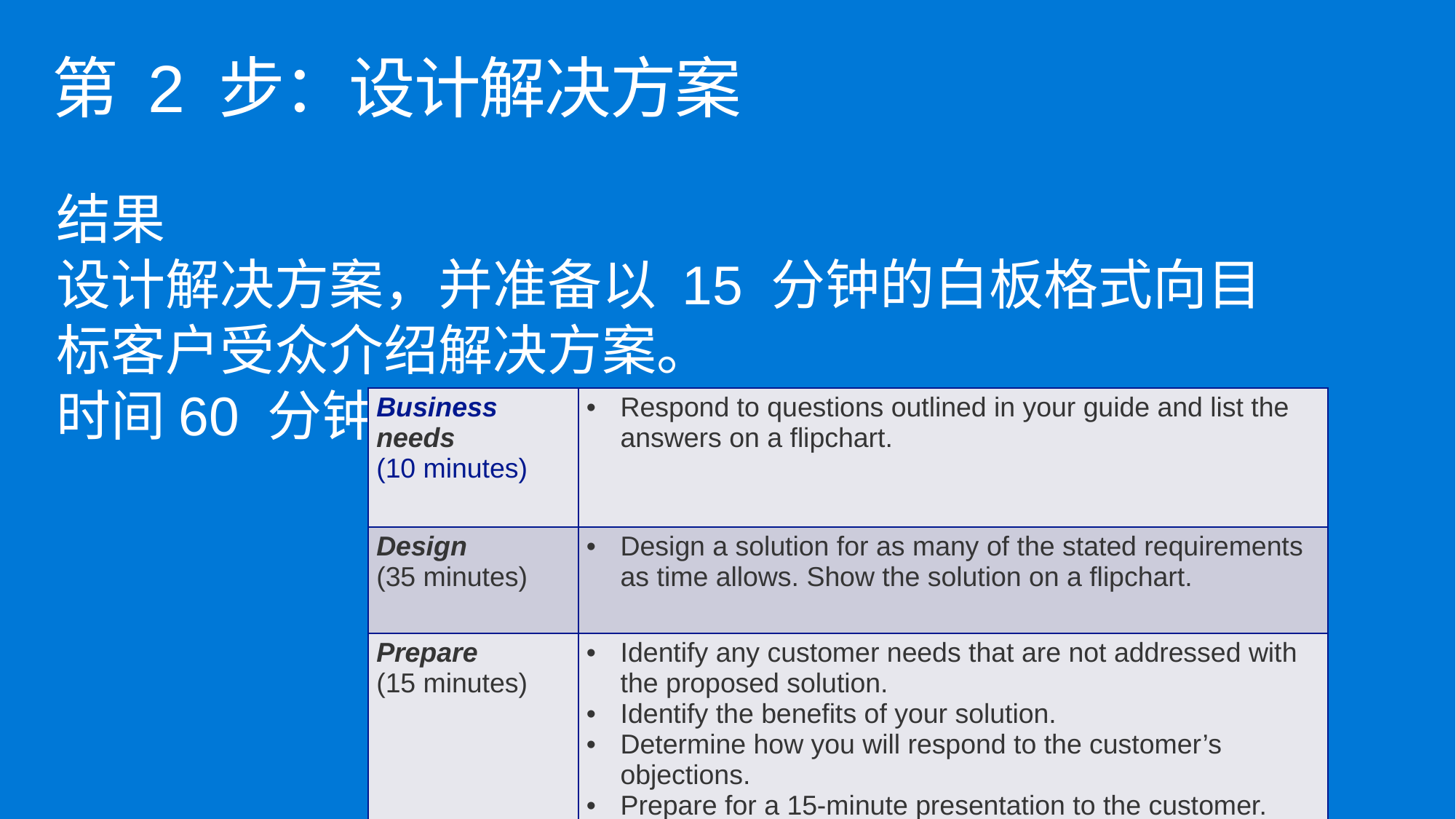

# 第 2 步：设计解决方案

结果
设计解决方案，并准备以 15 分钟的白板格式向目标客户受众介绍解决方案。
时间60 分钟

| Business needs (10 minutes) | Respond to questions outlined in your guide and list the answers on a flipchart. |
| --- | --- |
| Design (35 minutes) | Design a solution for as many of the stated requirements as time allows. Show the solution on a flipchart. |
| Prepare (15 minutes) | Identify any customer needs that are not addressed with the proposed solution. Identify the benefits of your solution. Determine how you will respond to the customer’s objections. Prepare for a 15-minute presentation to the customer. |